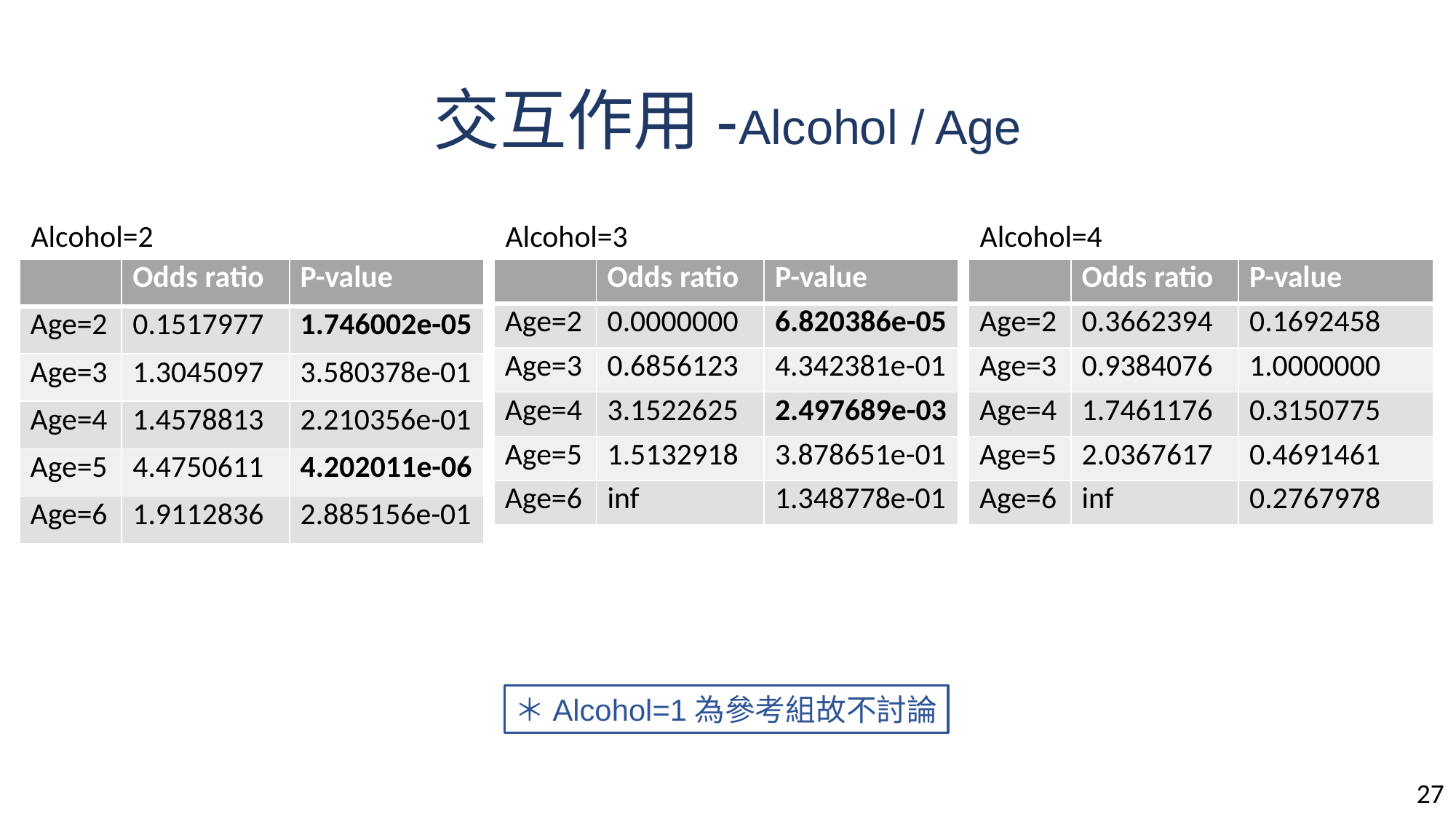

# 交互作用-Alcohol / Age
Alcohol=2
Alcohol=3
Alcohol=4
|  | Odds ratio | P-value |
| --- | --- | --- |
| Age=2 | 0.1517977 | 1.746002e-05 |
| Age=3 | 1.3045097 | 3.580378e-01 |
| Age=4 | 1.4578813 | 2.210356e-01 |
| Age=5 | 4.4750611 | 4.202011e-06 |
| Age=6 | 1.9112836 | 2.885156e-01 |
|  | Odds ratio | P-value |
| --- | --- | --- |
| Age=2 | 0.0000000 | 6.820386e-05 |
| Age=3 | 0.6856123 | 4.342381e-01 |
| Age=4 | 3.1522625 | 2.497689e-03 |
| Age=5 | 1.5132918 | 3.878651e-01 |
| Age=6 | inf | 1.348778e-01 |
|  | Odds ratio | P-value |
| --- | --- | --- |
| Age=2 | 0.3662394 | 0.1692458 |
| Age=3 | 0.9384076 | 1.0000000 |
| Age=4 | 1.7461176 | 0.3150775 |
| Age=5 | 2.0367617 | 0.4691461 |
| Age=6 | inf | 0.2767978 |
＊Alcohol=1為參考組故不討論
27